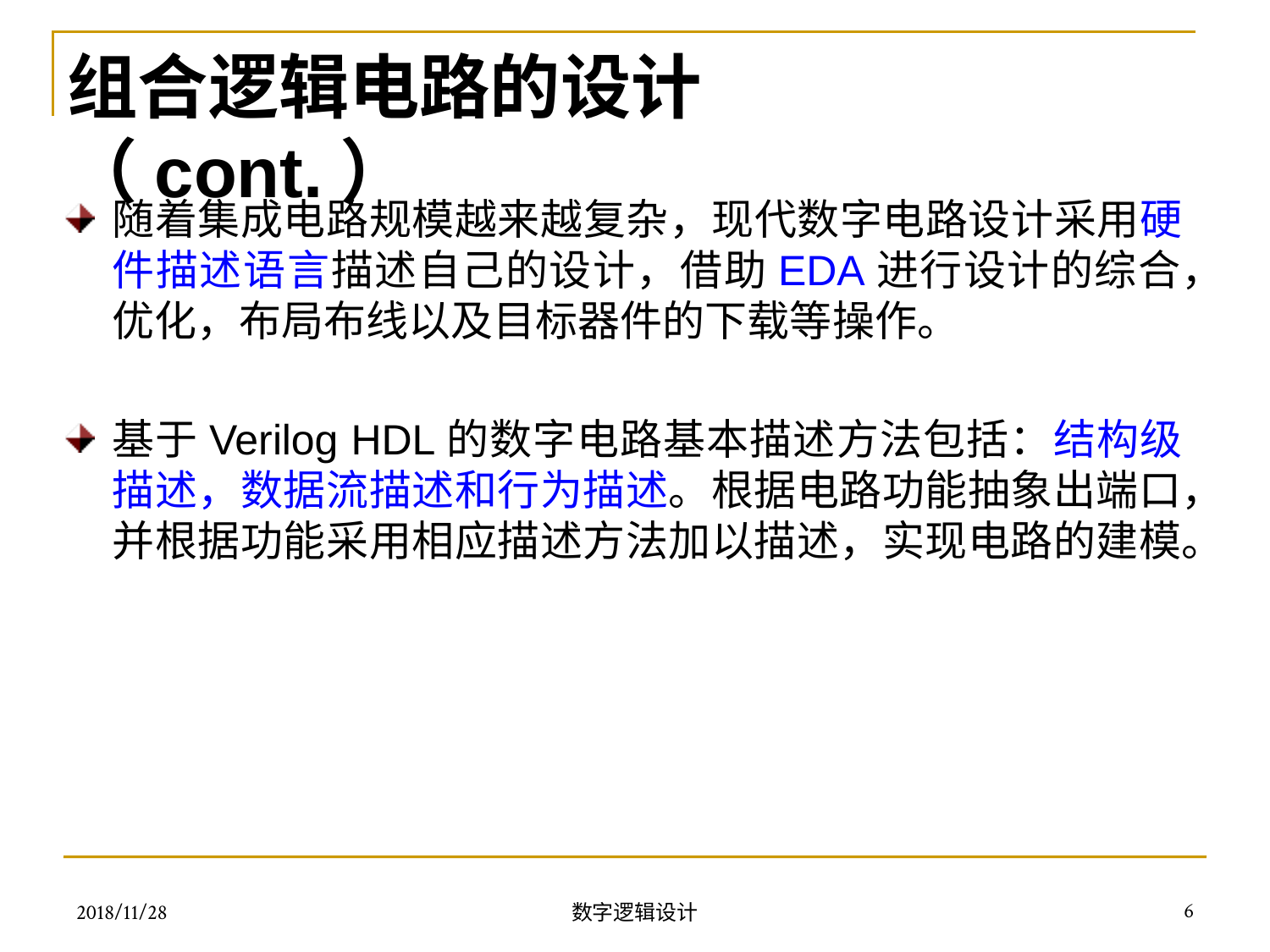

组合逻辑电路的设计（cont.）
随着集成电路规模越来越复杂，现代数字电路设计采用硬件描述语言描述自己的设计，借助EDA进行设计的综合，优化，布局布线以及目标器件的下载等操作。

基于Verilog HDL的数字电路基本描述方法包括：结构级描述，数据流描述和行为描述。根据电路功能抽象出端口，并根据功能采用相应描述方法加以描述，实现电路的建模。
2018/11/28
6
数字逻辑设计